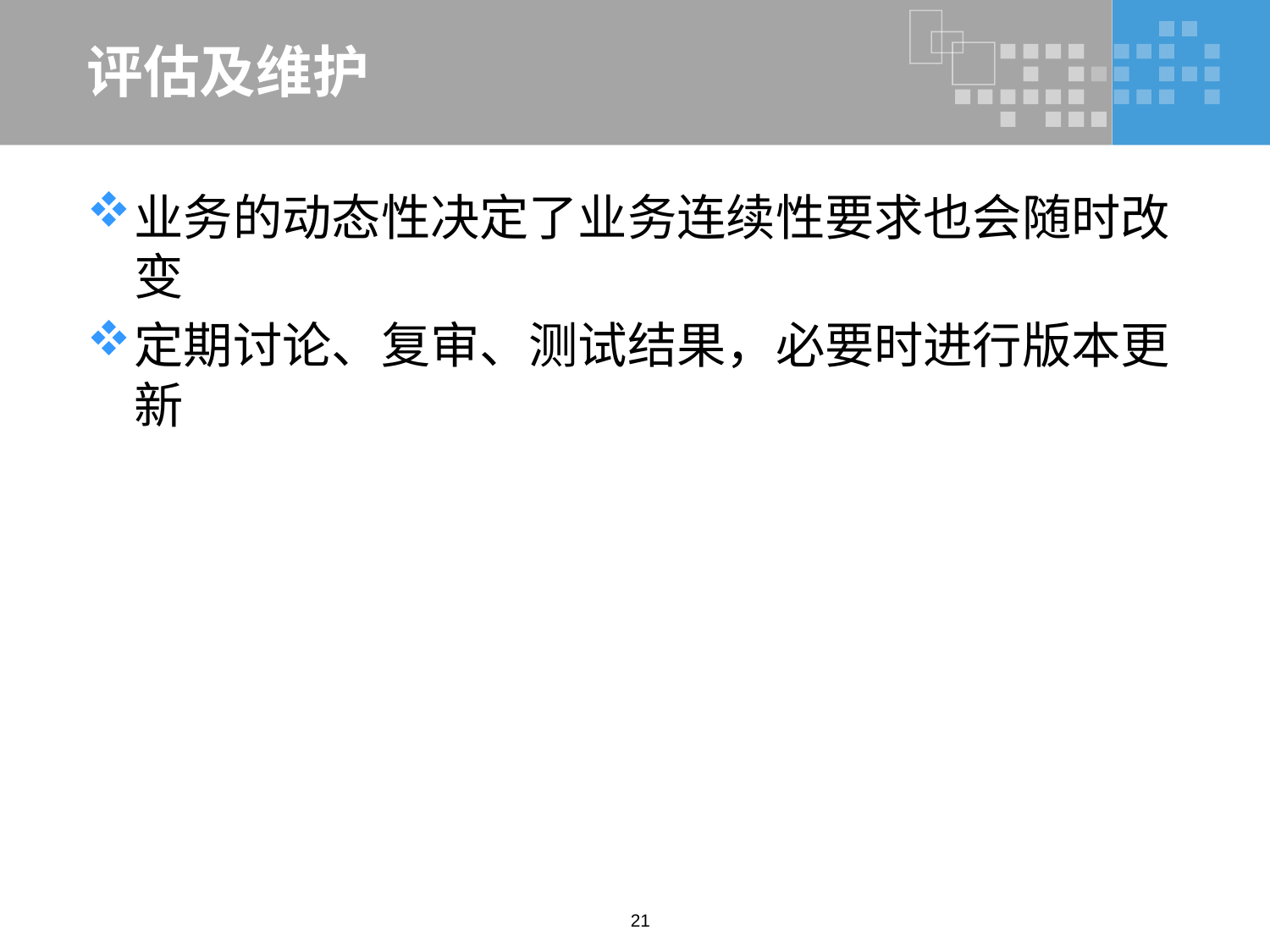

# 评估及维护
业务的动态性决定了业务连续性要求也会随时改变
定期讨论、复审、测试结果，必要时进行版本更新

21